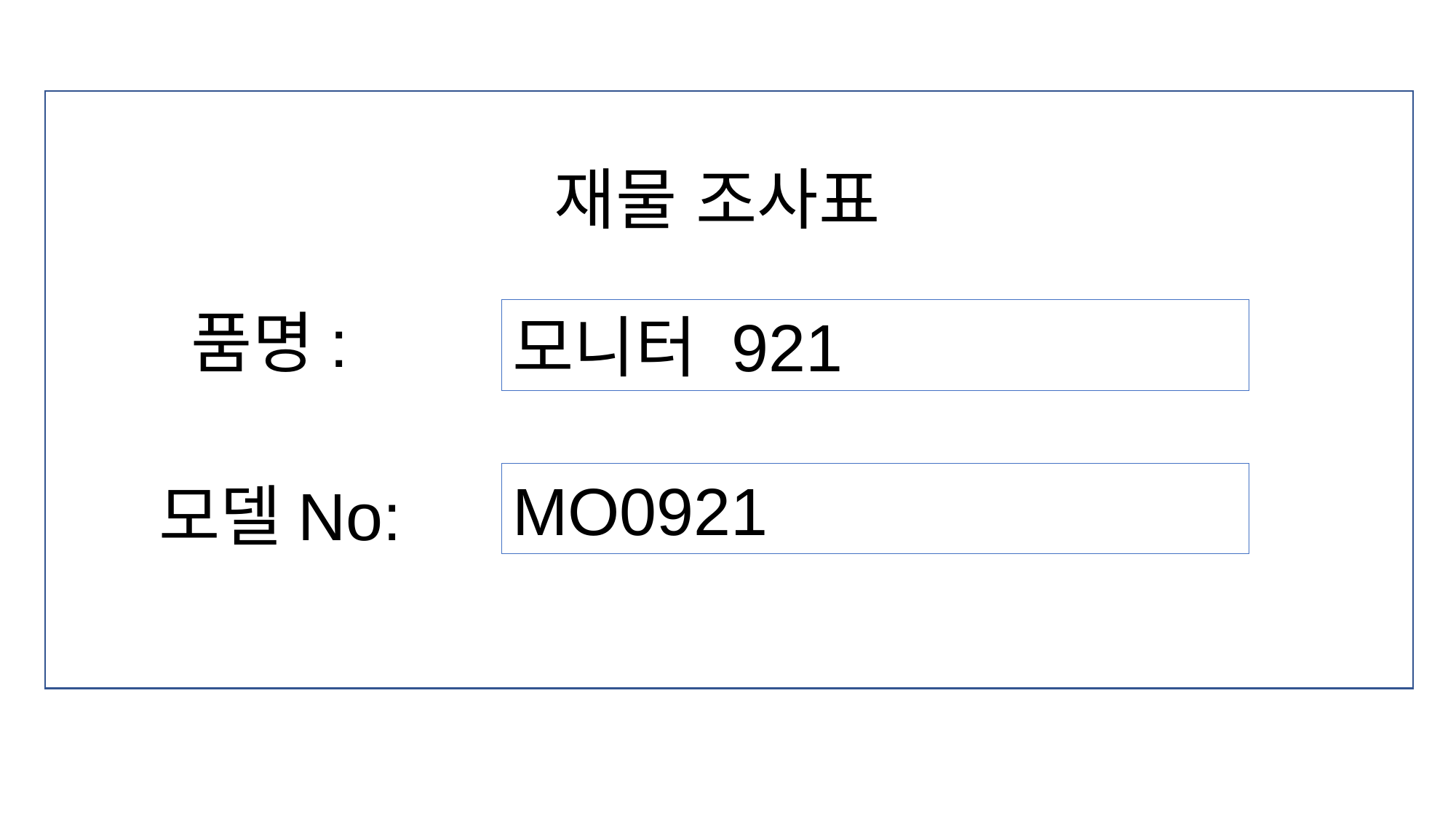

재물 조사표
품명:
모니터 921
MO0921
모델No: